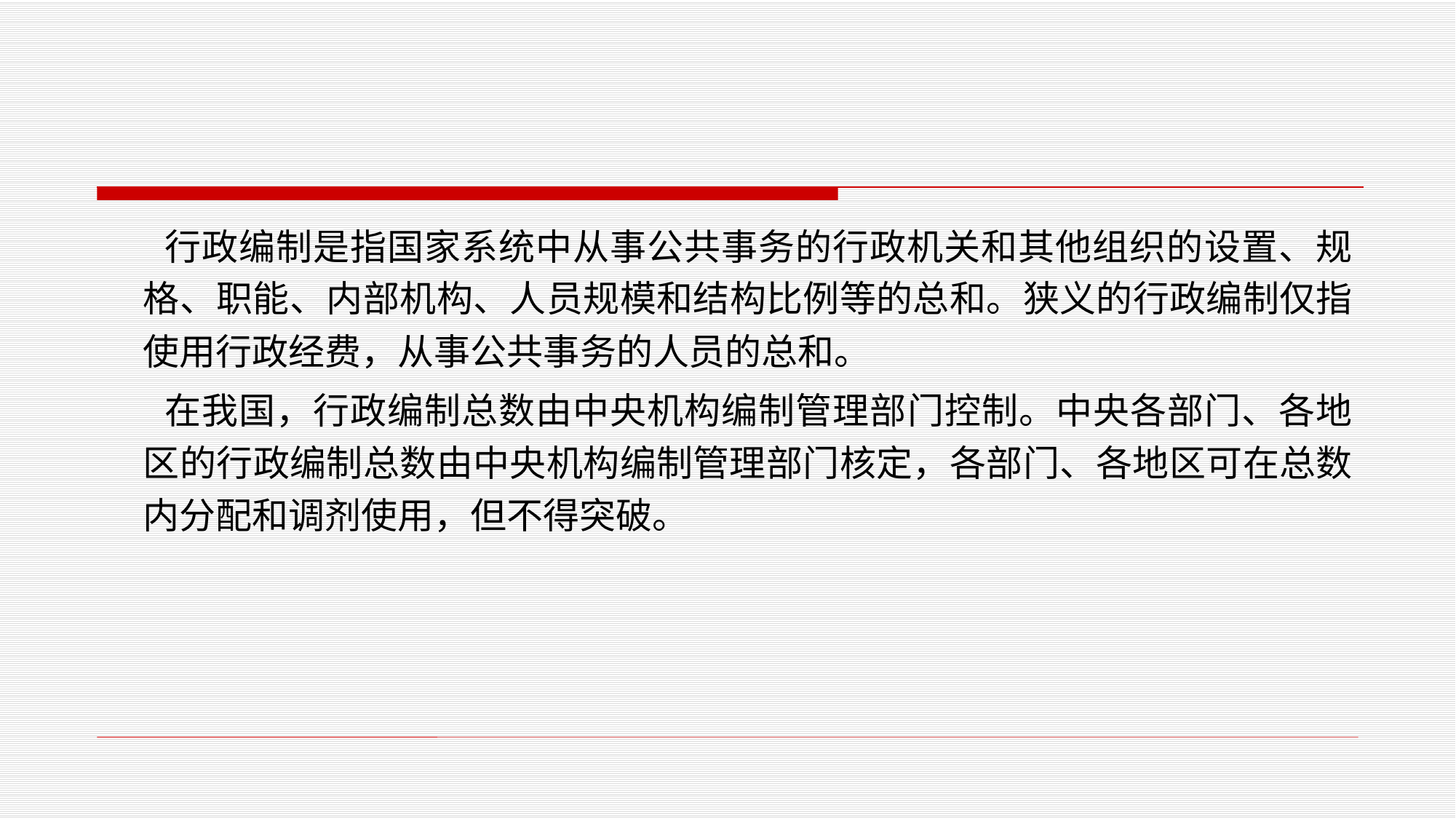

#
      行政编制是指国家系统中从事公共事务的行政机关和其他组织的设置、规格、职能、内部机构、人员规模和结构比例等的总和。狭义的行政编制仅指使用行政经费，从事公共事务的人员的总和。
      在我国，行政编制总数由中央机构编制管理部门控制。中央各部门、各地区的行政编制总数由中央机构编制管理部门核定，各部门、各地区可在总数内分配和调剂使用，但不得突破。